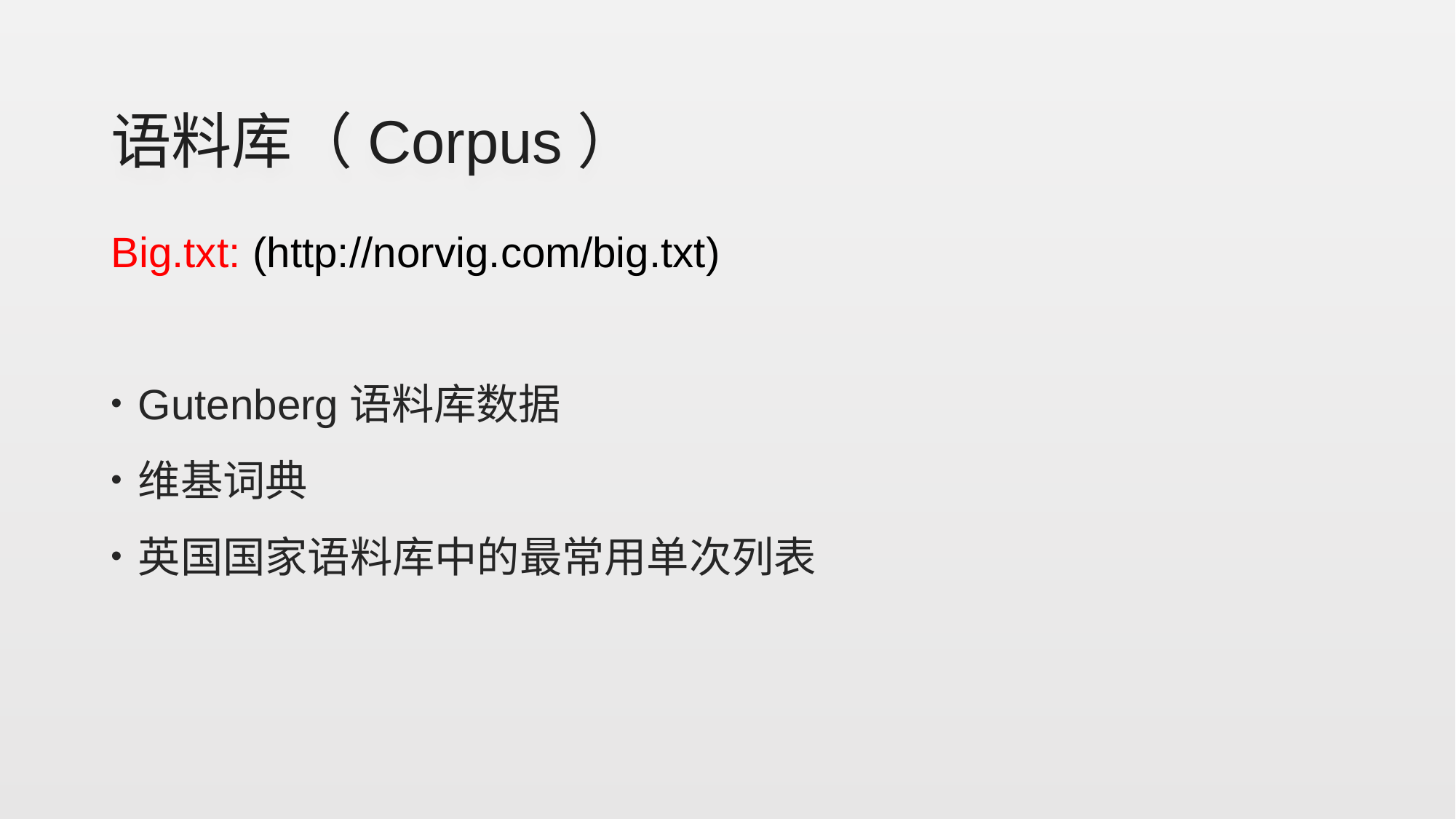

# 语料库（Corpus）
Big.txt: (http://norvig.com/big.txt)

Gutenberg语料库数据
维基词典
英国国家语料库中的最常用单次列表